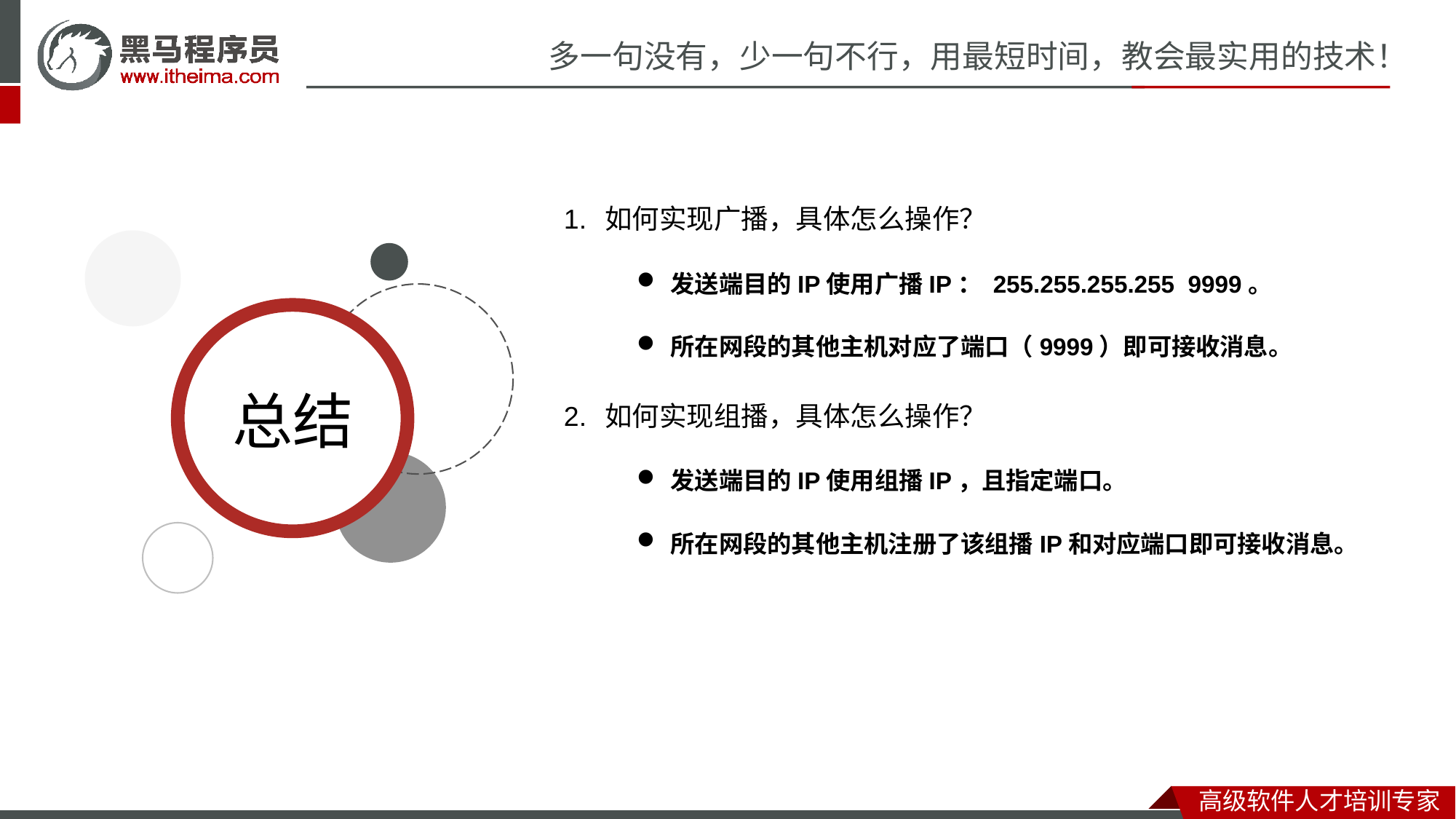

如何实现广播，具体怎么操作？
发送端目的IP使用广播IP： 255.255.255.255  9999。
所在网段的其他主机对应了端口（9999）即可接收消息。
如何实现组播，具体怎么操作？
发送端目的IP使用组播IP，且指定端口。
所在网段的其他主机注册了该组播IP和对应端口即可接收消息。